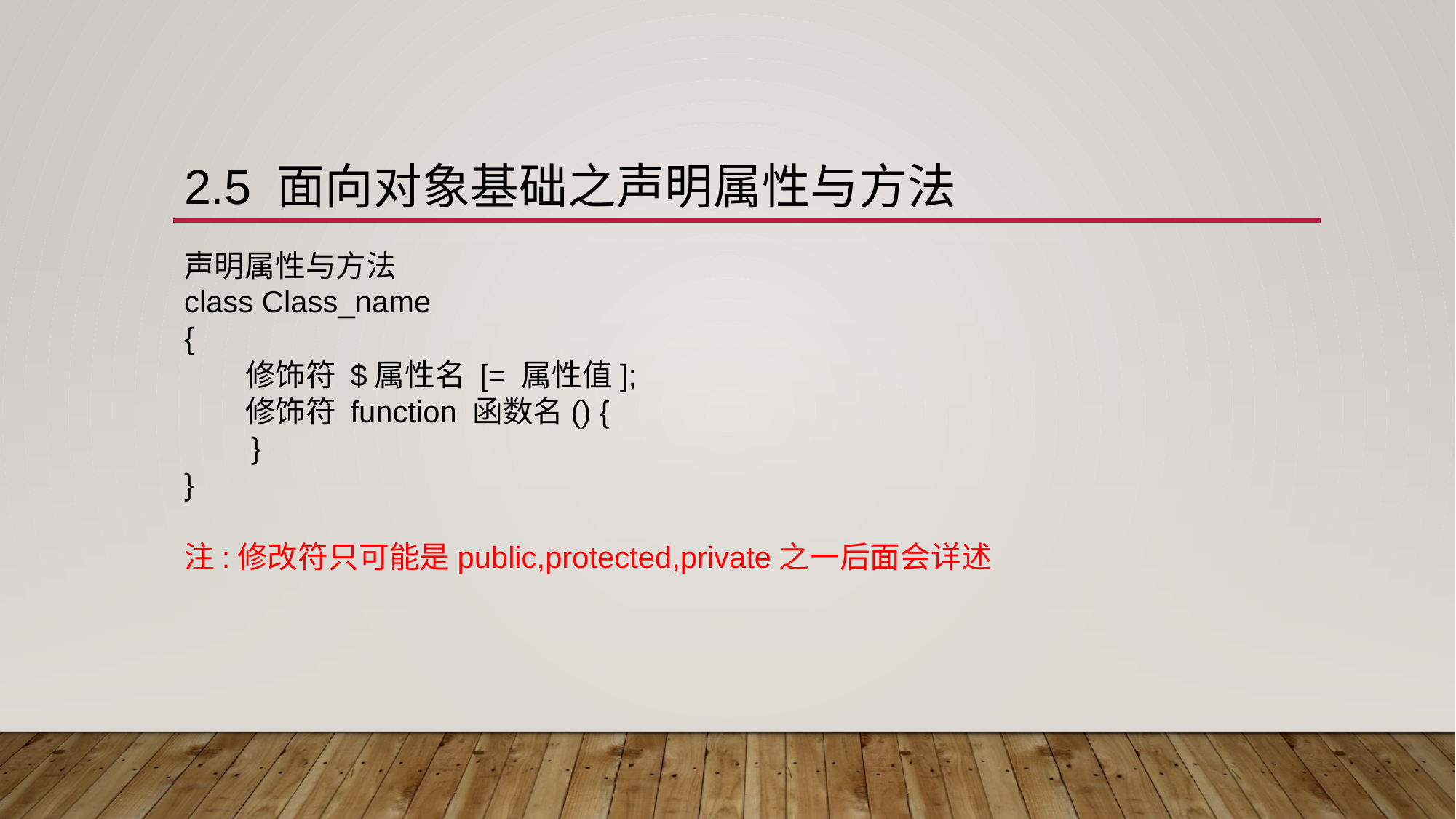

# 2.5 面向对象基础之声明属性与方法
声明属性与方法
class Class_name
{
        修饰符 $属性名 [= 属性值];
        修饰符 function 函数名() {
        }
}

注:修改符只可能是public,protected,private之一后面会详述